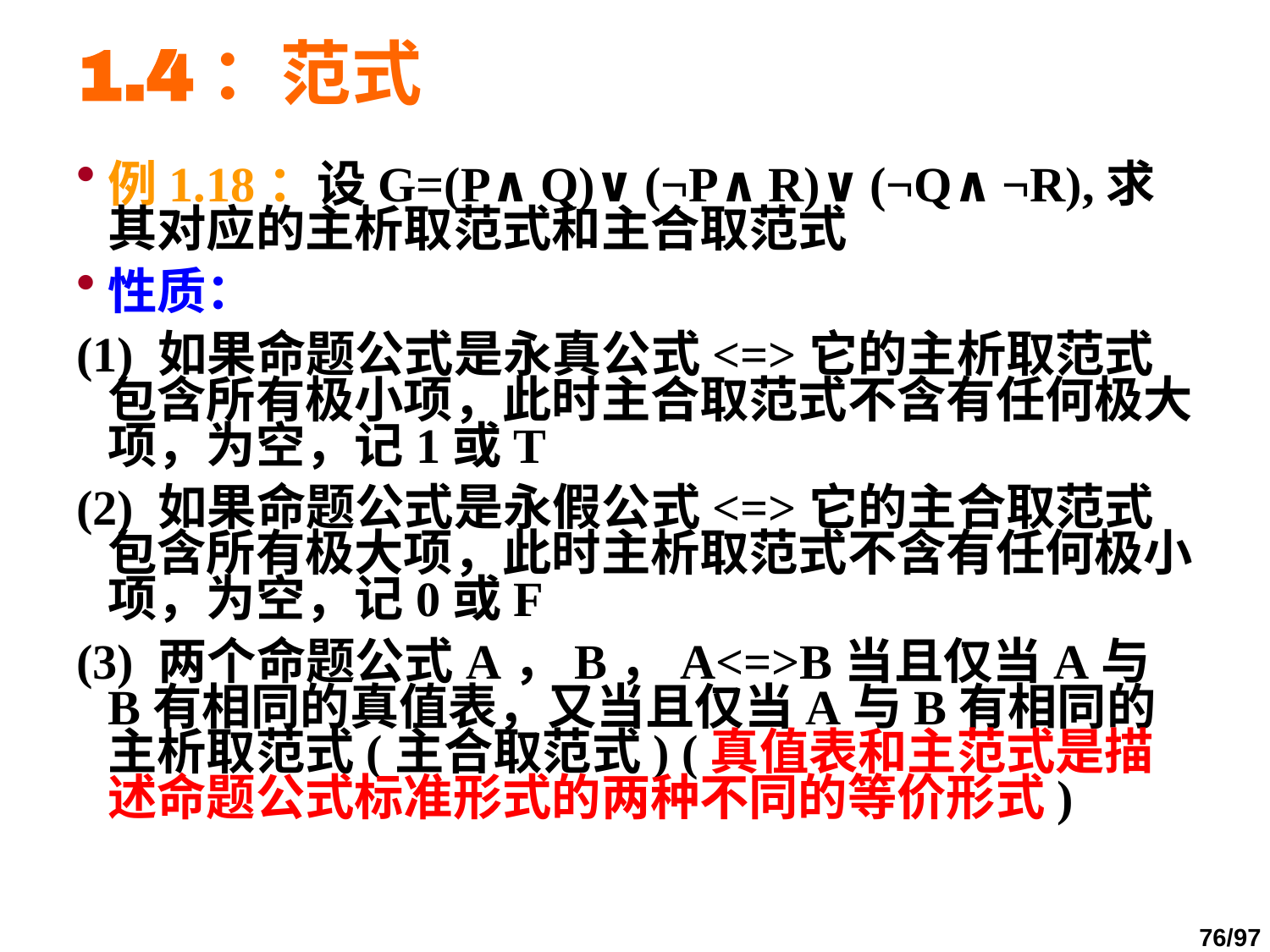

# 1.4：范式
例1.18：设G=(P∧Q)∨(¬P∧R)∨(¬Q∧¬R),求其对应的主析取范式和主合取范式
性质：
(1) 如果命题公式是永真公式<=>它的主析取范式包含所有极小项，此时主合取范式不含有任何极大项，为空，记1或T
(2) 如果命题公式是永假公式<=>它的主合取范式包含所有极大项，此时主析取范式不含有任何极小项，为空，记0或F
(3) 两个命题公式A，B，A<=>B当且仅当A与B有相同的真值表，又当且仅当A与B有相同的主析取范式(主合取范式) (真值表和主范式是描述命题公式标准形式的两种不同的等价形式)